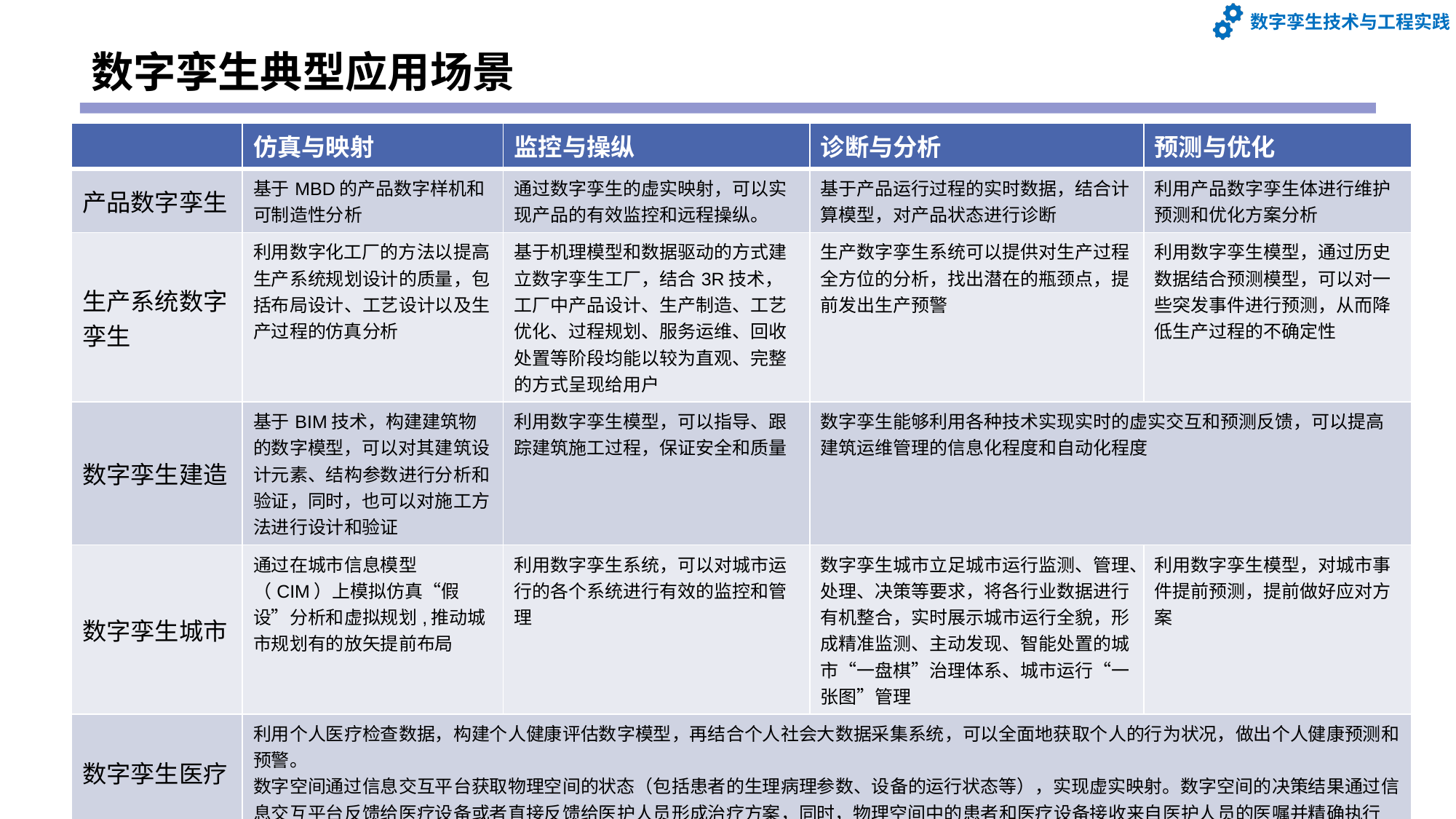

# 数字孪生典型应用场景
|  | 仿真与映射 | 监控与操纵 | 诊断与分析 | 预测与优化 |
| --- | --- | --- | --- | --- |
| 产品数字孪生 | 基于MBD的产品数字样机和可制造性分析 | 通过数字孪生的虚实映射，可以实现产品的有效监控和远程操纵。 | 基于产品运行过程的实时数据，结合计算模型，对产品状态进行诊断 | 利用产品数字孪生体进行维护预测和优化方案分析 |
| 生产系统数字孪生 | 利用数字化工厂的方法以提高生产系统规划设计的质量，包括布局设计、工艺设计以及生产过程的仿真分析 | 基于机理模型和数据驱动的方式建立数字孪生工厂，结合3R技术，工厂中产品设计、生产制造、工艺优化、过程规划、服务运维、回收处置等阶段均能以较为直观、完整的方式呈现给用户 | 生产数字孪生系统可以提供对生产过程全方位的分析，找出潜在的瓶颈点，提前发出生产预警 | 利用数字孪生模型，通过历史数据结合预测模型，可以对一些突发事件进行预测，从而降低生产过程的不确定性 |
| 数字孪生建造 | 基于BIM技术，构建建筑物的数字模型，可以对其建筑设计元素、结构参数进行分析和验证，同时，也可以对施工方法进行设计和验证 | 利用数字孪生模型，可以指导、跟踪建筑施工过程，保证安全和质量 | 数字孪生能够利用各种技术实现实时的虚实交互和预测反馈，可以提高建筑运维管理的信息化程度和自动化程度 |  |
| 数字孪生城市 | 通过在城市信息模型（CIM）上模拟仿真“假设”分析和虚拟规划,推动城市规划有的放矢提前布局 | 利用数字孪生系统，可以对城市运行的各个系统进行有效的监控和管理 | 数字孪生城市立足城市运行监测、管理、处理、决策等要求，将各行业数据进行有机整合，实时展示城市运行全貌，形成精准监测、主动发现、智能处置的城市“一盘棋”治理体系、城市运行“一张图”管理 | 利用数字孪生模型，对城市事件提前预测，提前做好应对方案 |
| 数字孪生医疗 | 利用个人医疗检查数据，构建个人健康评估数字模型，再结合个人社会大数据采集系统，可以全面地获取个人的行为状况，做出个人健康预测和预警。 数字空间通过信息交互平台获取物理空间的状态（包括患者的生理病理参数、设备的运行状态等），实现虚实映射。数字空间的决策结果通过信息交互平台反馈给医疗设备或者直接反馈给医护人员形成治疗方案，同时，物理空间中的患者和医疗设备接收来自医护人员的医嘱并精确执行 |  |  |  |